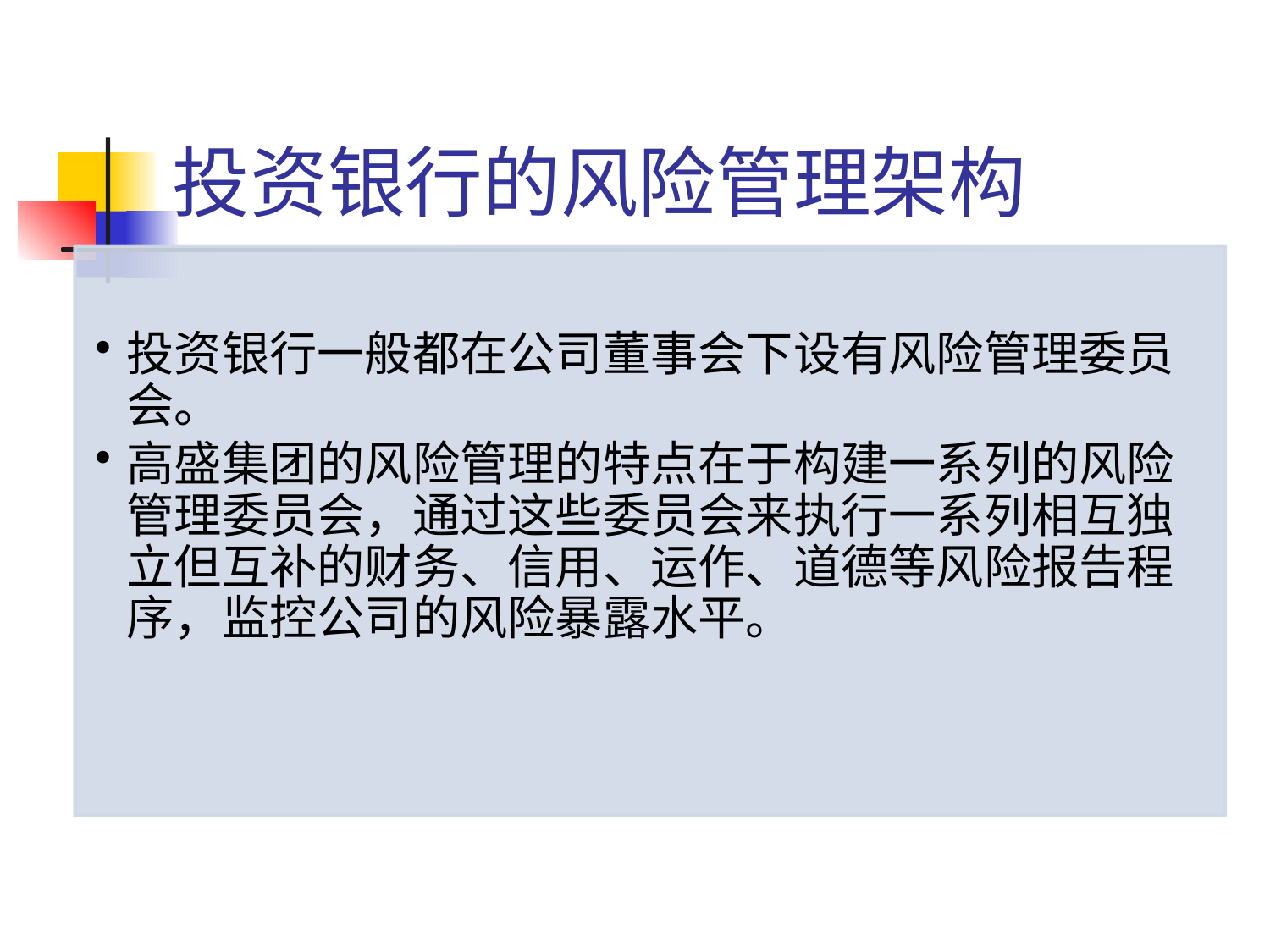

# 投资银行的风险管理架构

投资银行一般都在公司董事会下设有风险管理委员会。
高盛集团的风险管理的特点在于构建一系列的风险管理委员会，通过这些委员会来执行一系列相互独立但互补的财务、信用、运作、道德等风险报告程序，监控公司的风险暴露水平。